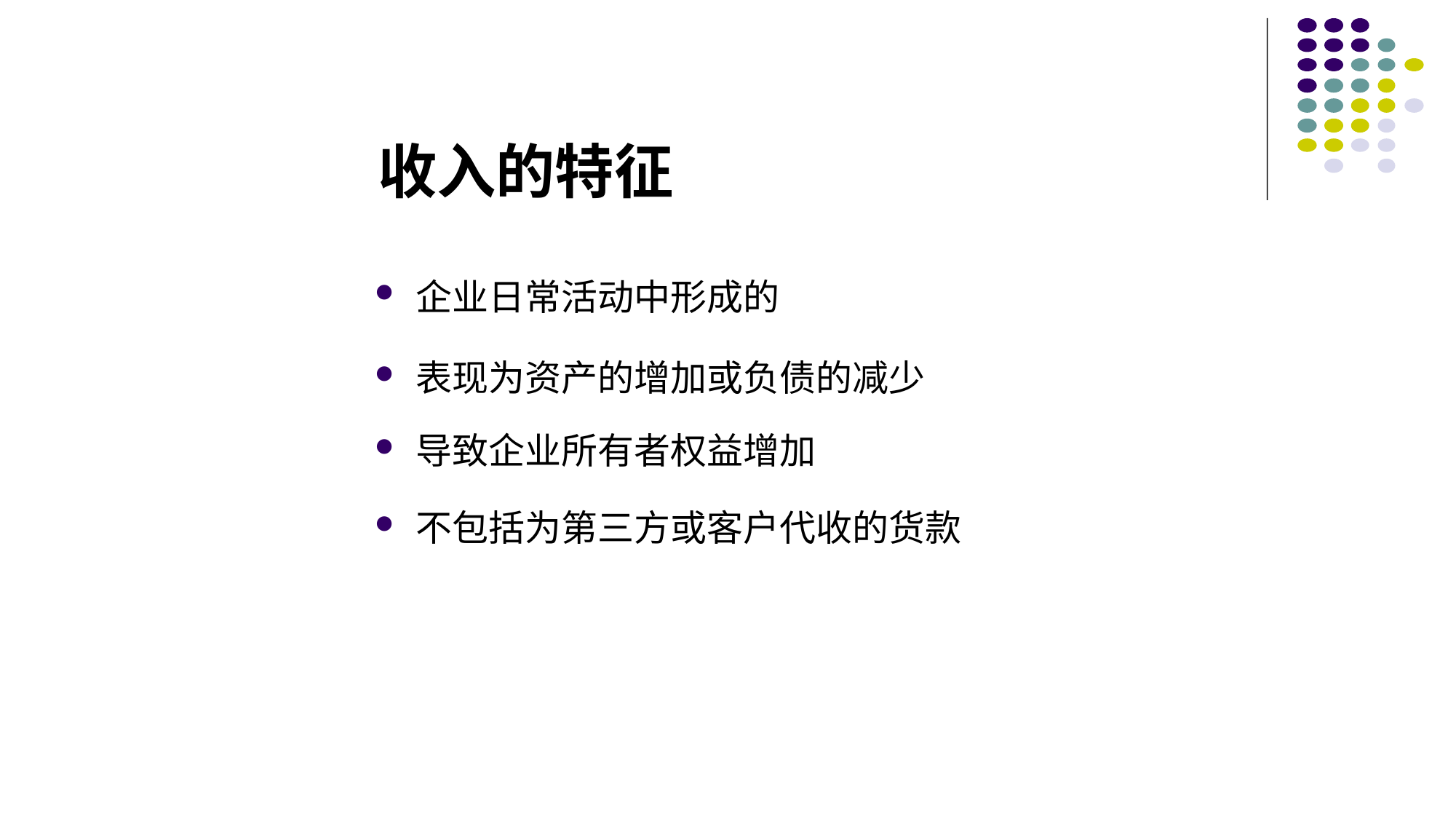

# 收入的特征
企业日常活动中形成的
表现为资产的增加或负债的减少
导致企业所有者权益增加
不包括为第三方或客户代收的货款